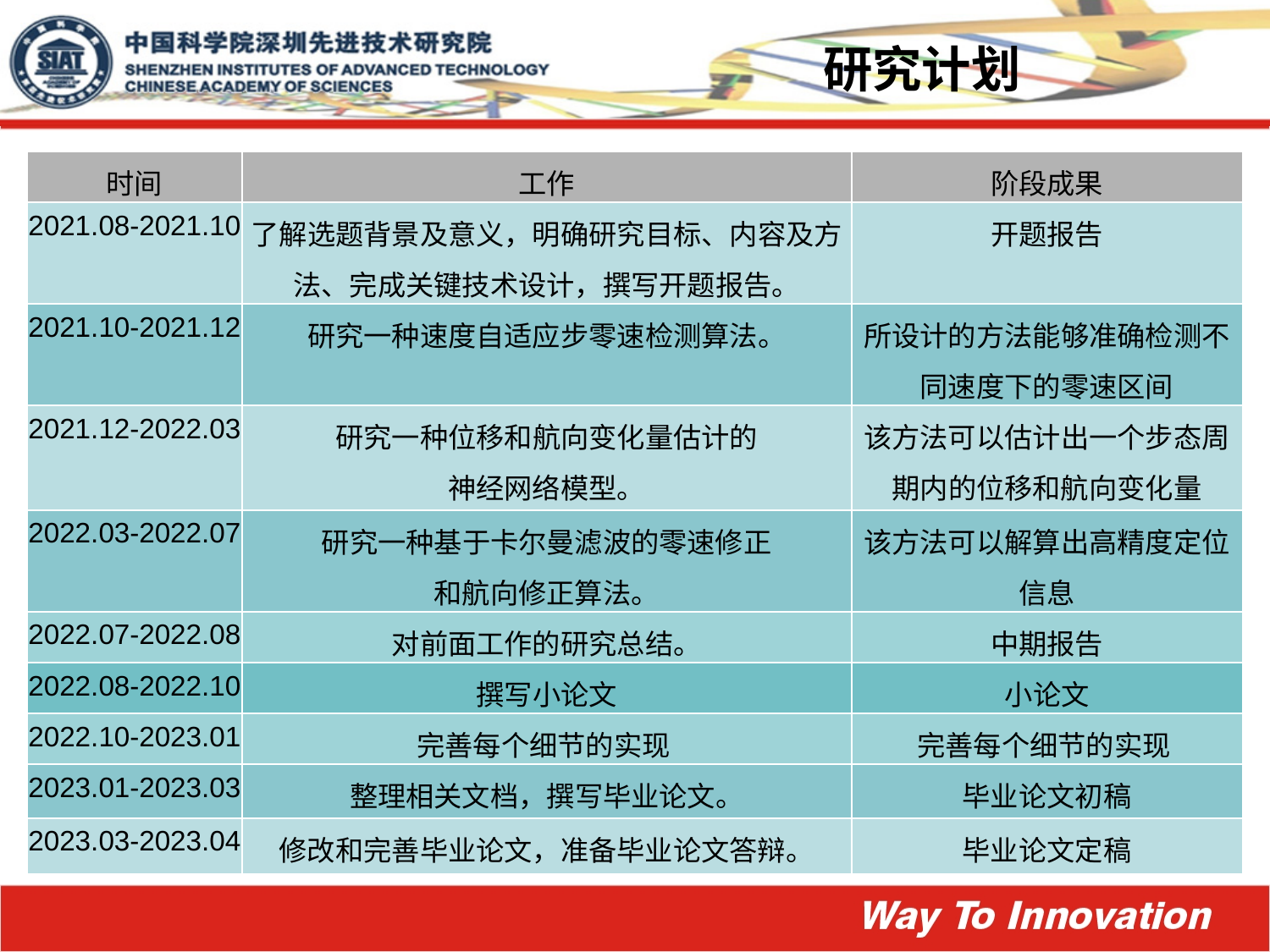

研究计划
| 时间 | 工作 | 阶段成果 |
| --- | --- | --- |
| 2021.08-2021.10 | 了解选题背景及意义，明确研究目标、内容及方法、完成关键技术设计，撰写开题报告。 | 开题报告 |
| 2021.10-2021.12 | 研究一种速度自适应步零速检测算法。 | 所设计的方法能够准确检测不同速度下的零速区间 |
| 2021.12-2022.03 | 研究一种位移和航向变化量估计的 神经网络模型。 | 该方法可以估计出一个步态周期内的位移和航向变化量 |
| 2022.03-2022.07 | 研究一种基于卡尔曼滤波的零速修正 和航向修正算法。 | 该方法可以解算出高精度定位信息 |
| 2022.07-2022.08 | 对前面工作的研究总结。 | 中期报告 |
| 2022.08-2022.10 | 撰写小论文 | 小论文 |
| 2022.10-2023.01 | 完善每个细节的实现 | 完善每个细节的实现 |
| 2023.01-2023.03 | 整理相关文档，撰写毕业论文。 | 毕业论文初稿 |
| 2023.03-2023.04 | 修改和完善毕业论文，准备毕业论文答辩。 | 毕业论文定稿 |